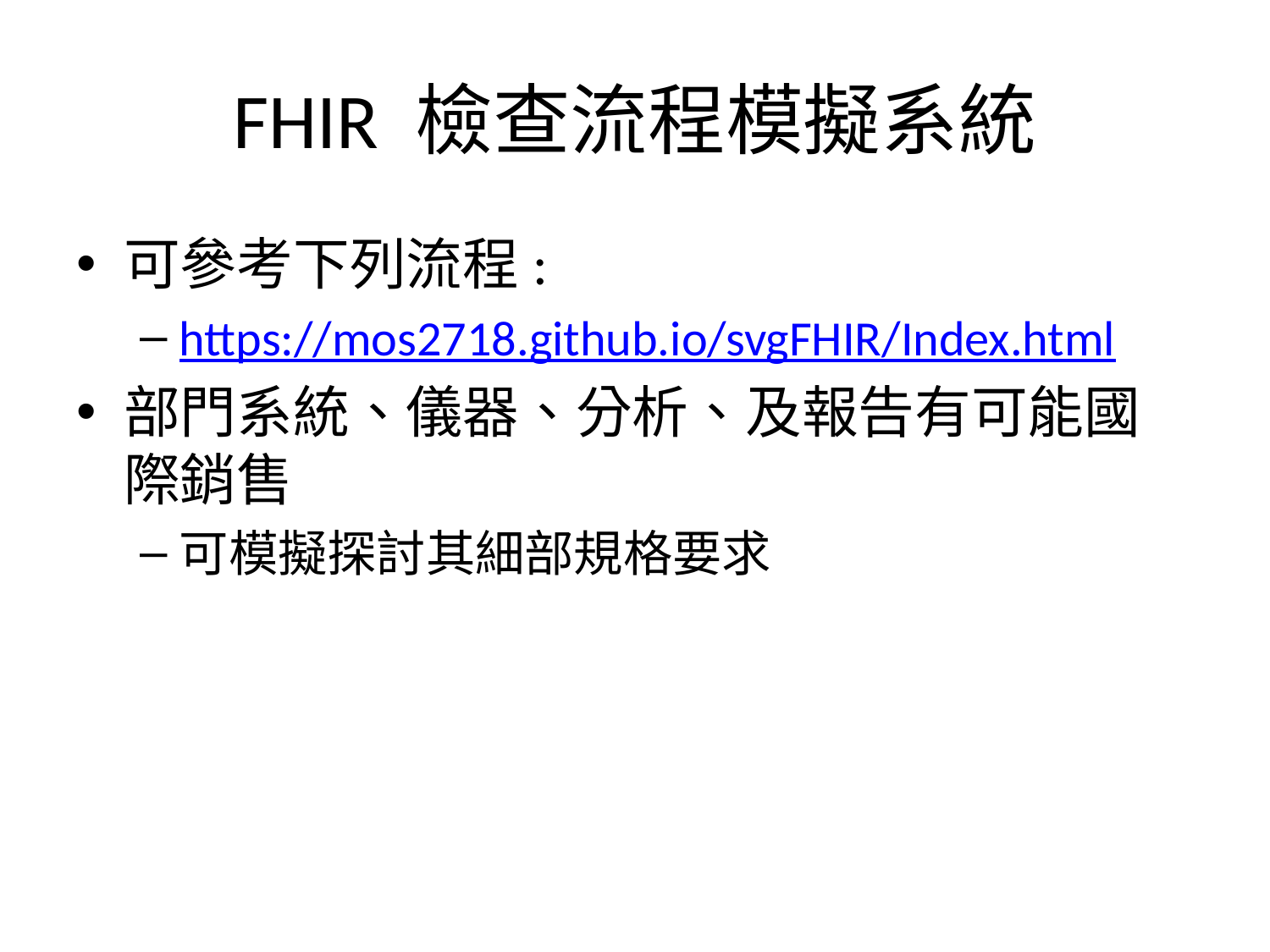

# FHIR 檢查流程模擬系統
可參考下列流程:
https://mos2718.github.io/svgFHIR/Index.html
部門系統、儀器、分析、及報告有可能國際銷售
可模擬探討其細部規格要求